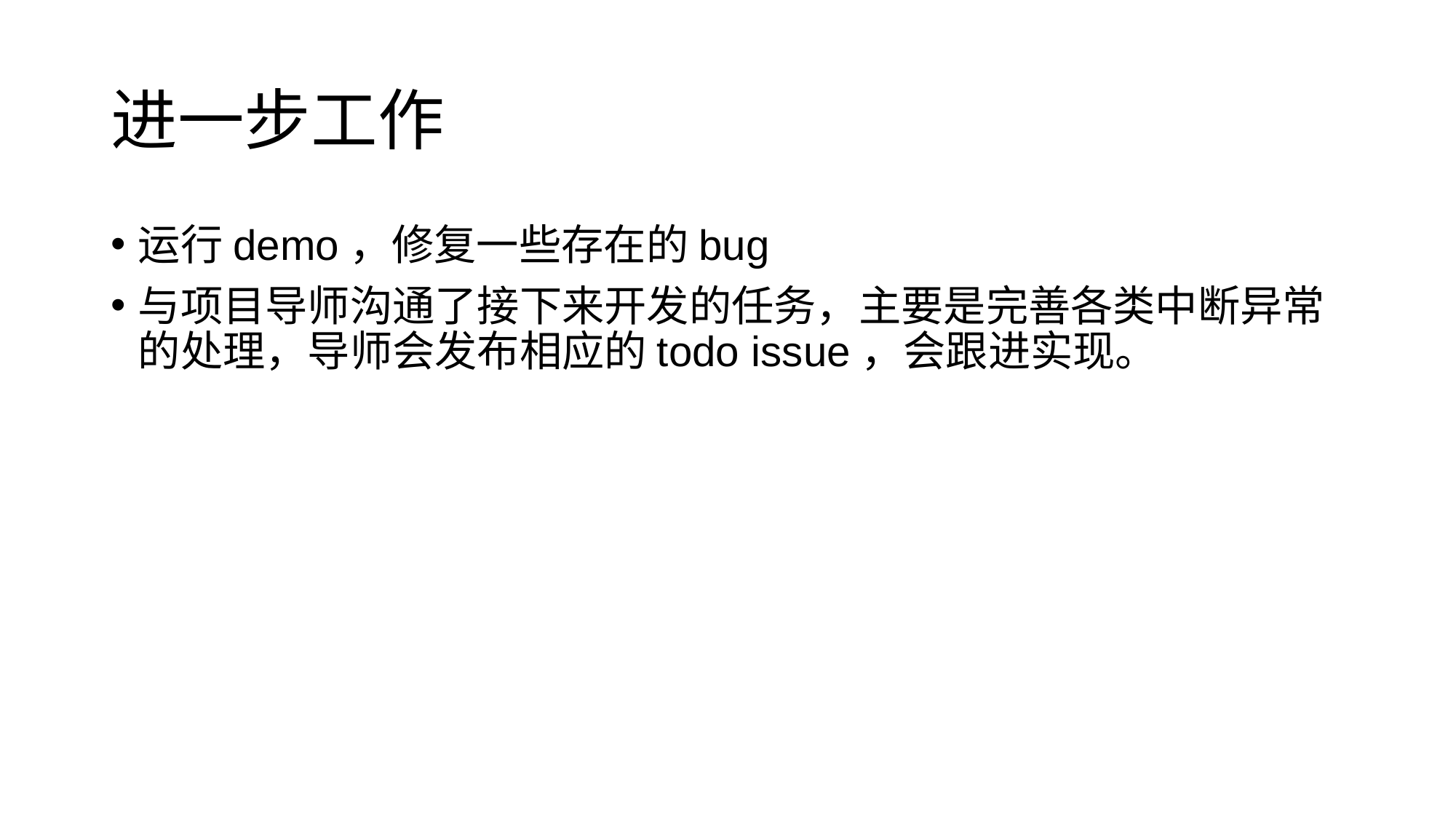

# 进一步工作
运行demo，修复一些存在的bug
与项目导师沟通了接下来开发的任务，主要是完善各类中断异常的处理，导师会发布相应的todo issue，会跟进实现。